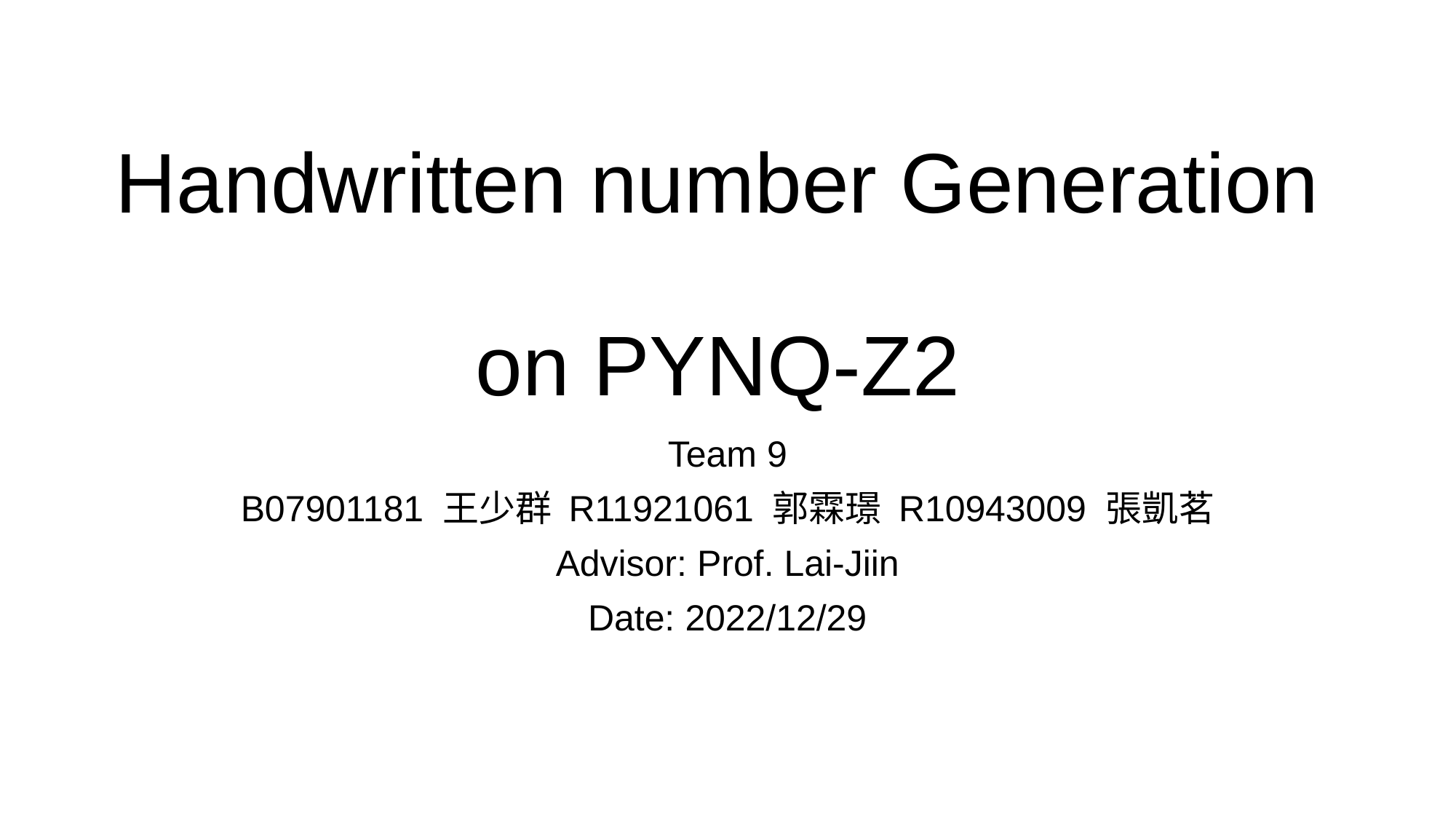

# Handwritten number Generation on PYNQ-Z2
Team 9
B07901181 王少群 R11921061 郭霖璟 R10943009 張凱茗
Advisor: Prof. Lai-Jiin
Date: 2022/12/29